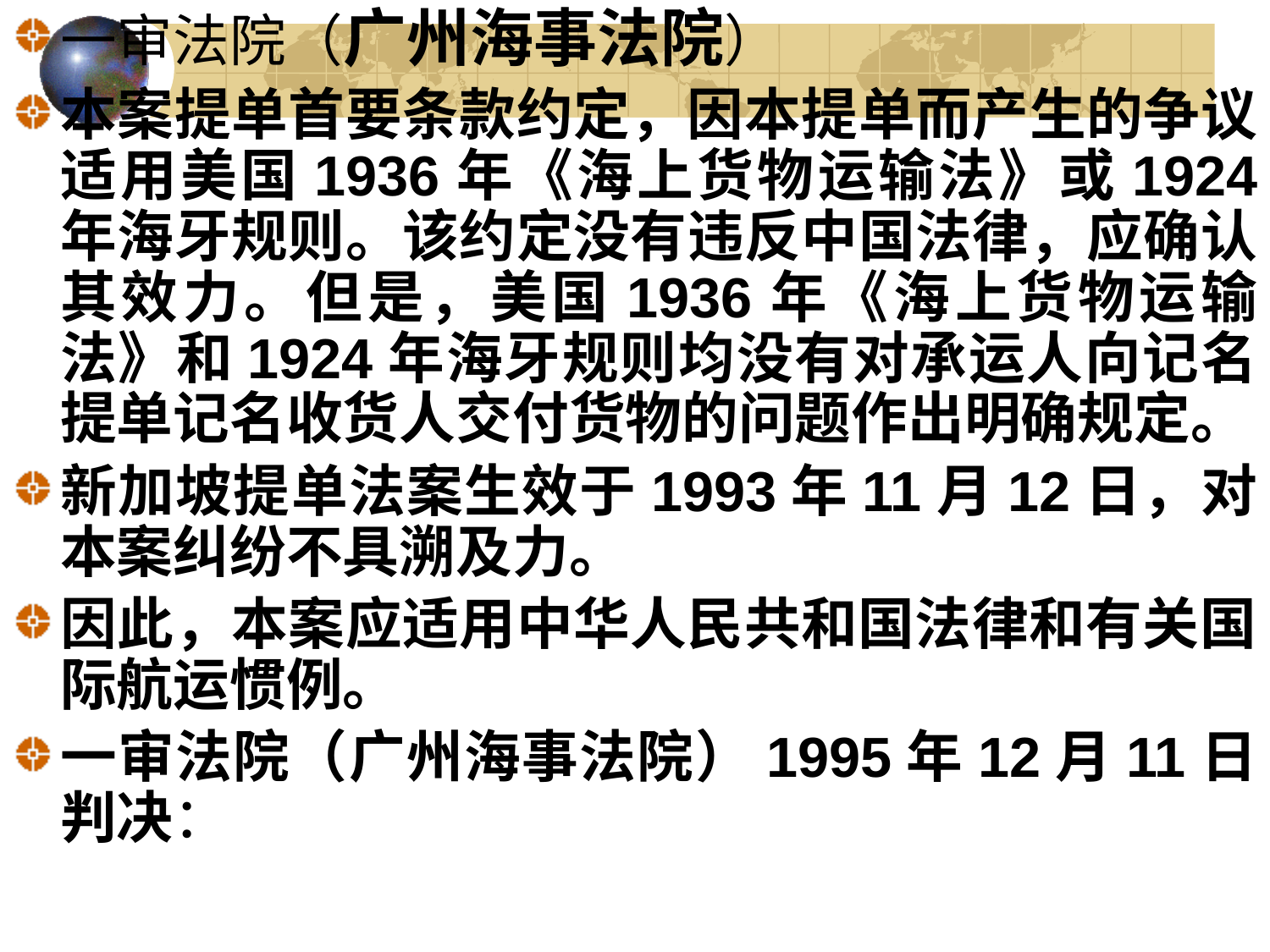

一审法院（广州海事法院）
本案提单首要条款约定，因本提单而产生的争议适用美国1936年《海上货物运输法》或1924 年海牙规则。该约定没有违反中国法律，应确认其效力。但是，美国1936年《海上货物运输法》和1924年海牙规则均没有对承运人向记名提单记名收货人交付货物的问题作出明确规定。
新加坡提单法案生效于1993年11月12日，对本案纠纷不具溯及力。
因此，本案应适用中华人民共和国法律和有关国际航运惯例。
一审法院（广州海事法院）1995年12月11日判决：